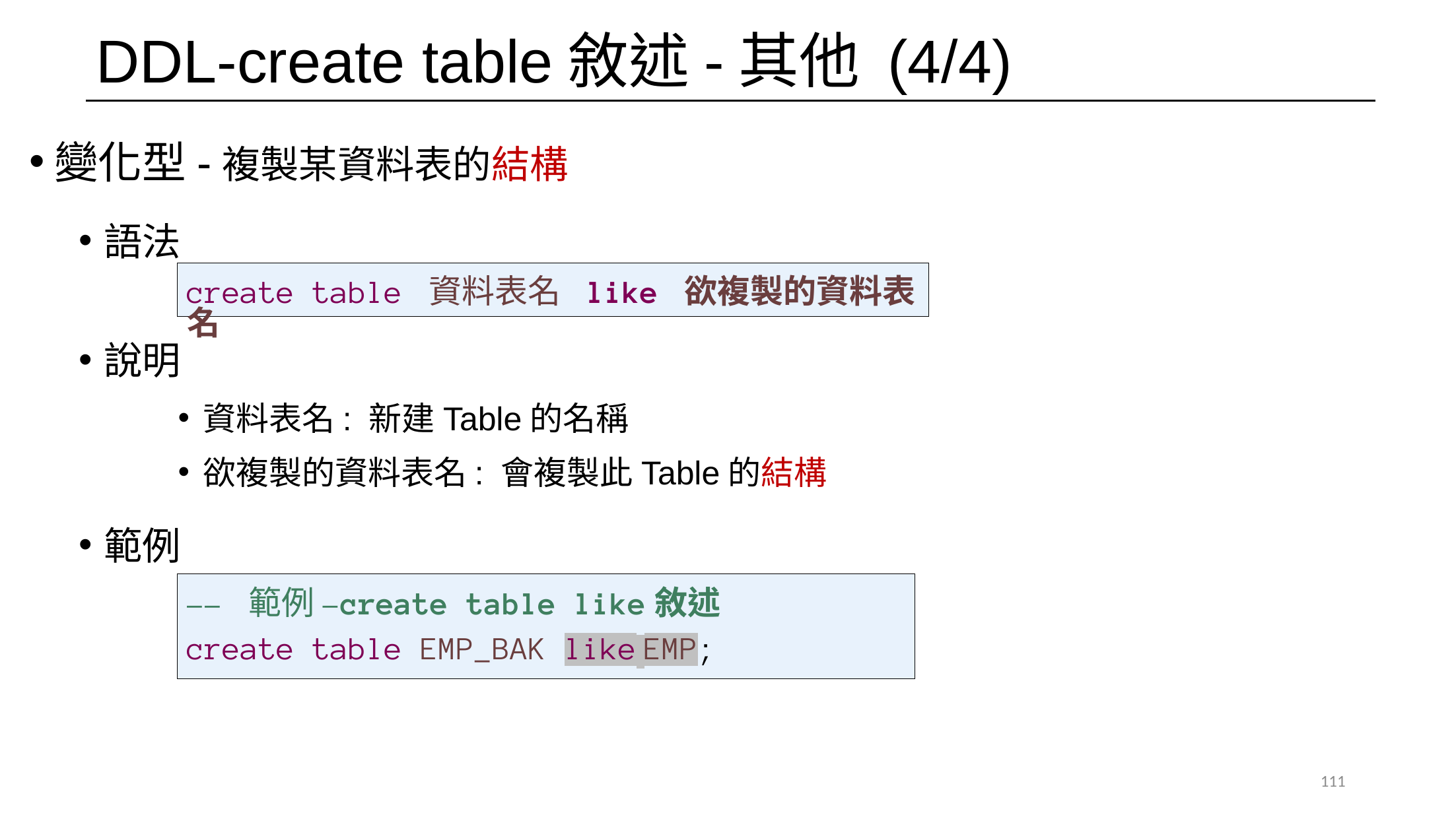

# DDL-create table敘述-其他 (4/4)
變化型-複製某資料表的結構
語法

說明
資料表名: 新建Table的名稱
欲複製的資料表名: 會複製此Table的結構
範例
create table 資料表名 like 欲複製的資料表名
-- 範例-create table like敘述
create table EMP_BAK like EMP;
111